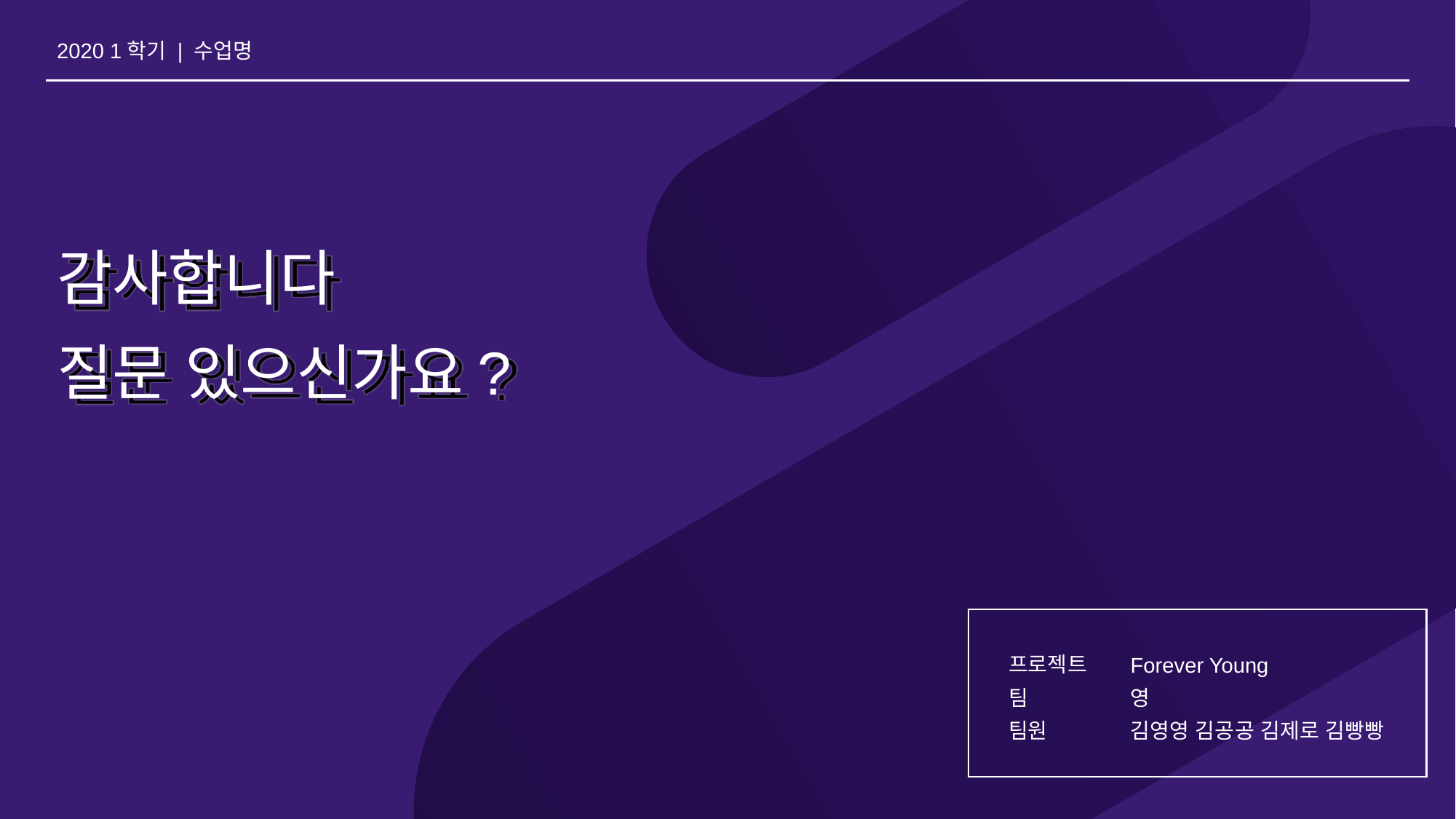

2020 1학기 | 수업명
감사합니다
질문 있으신가요?

    프로젝트
    팀
    팀원
Forever Young
영
김영영 김공공 김제로 김빵빵